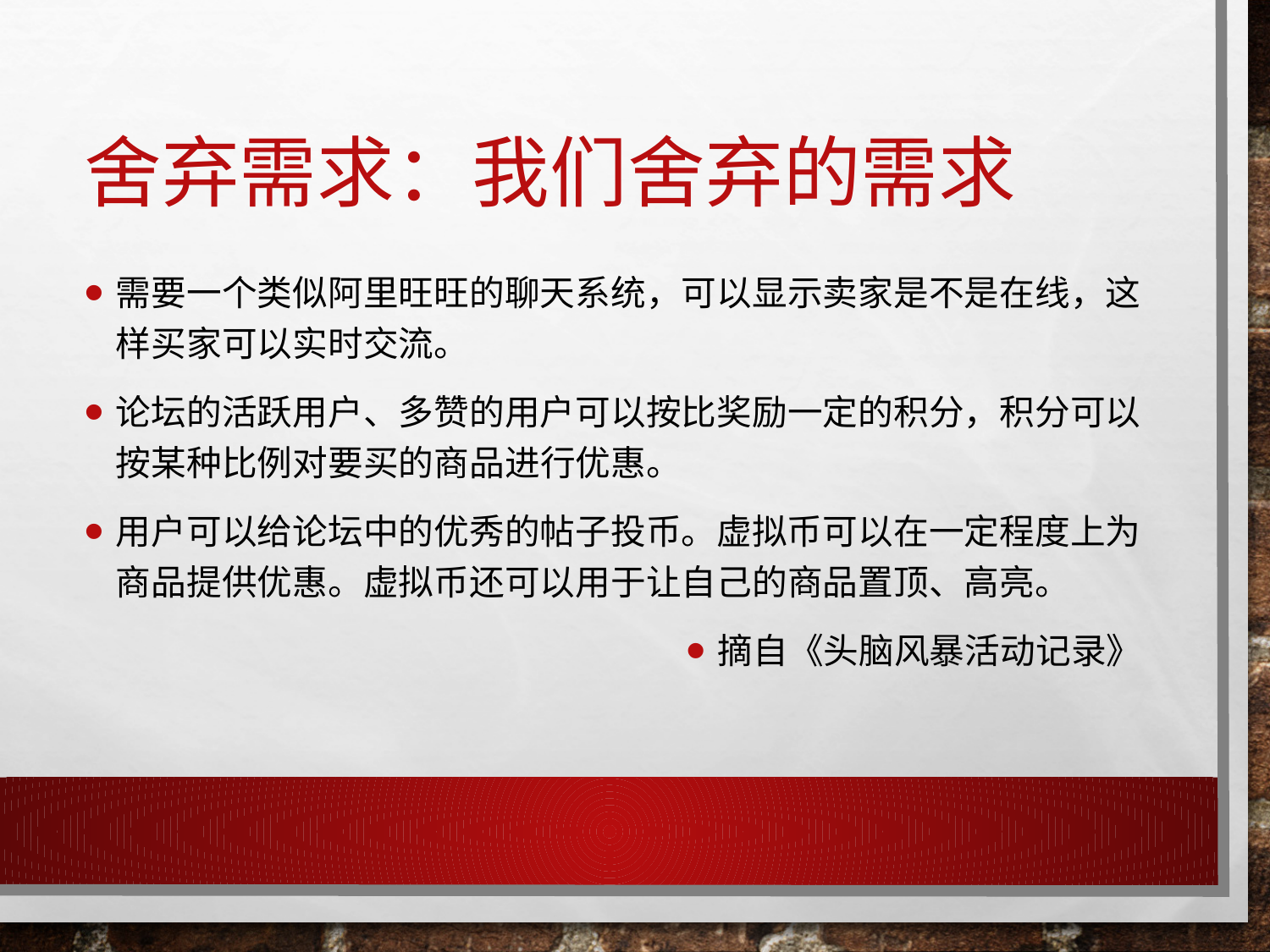

# 舍弃需求：我们舍弃的需求
需要一个类似阿里旺旺的聊天系统，可以显示卖家是不是在线，这样买家可以实时交流。
论坛的活跃用户、多赞的用户可以按比奖励一定的积分，积分可以按某种比例对要买的商品进行优惠。
用户可以给论坛中的优秀的帖子投币。虚拟币可以在一定程度上为商品提供优惠。虚拟币还可以用于让自己的商品置顶、高亮。
摘自《头脑风暴活动记录》